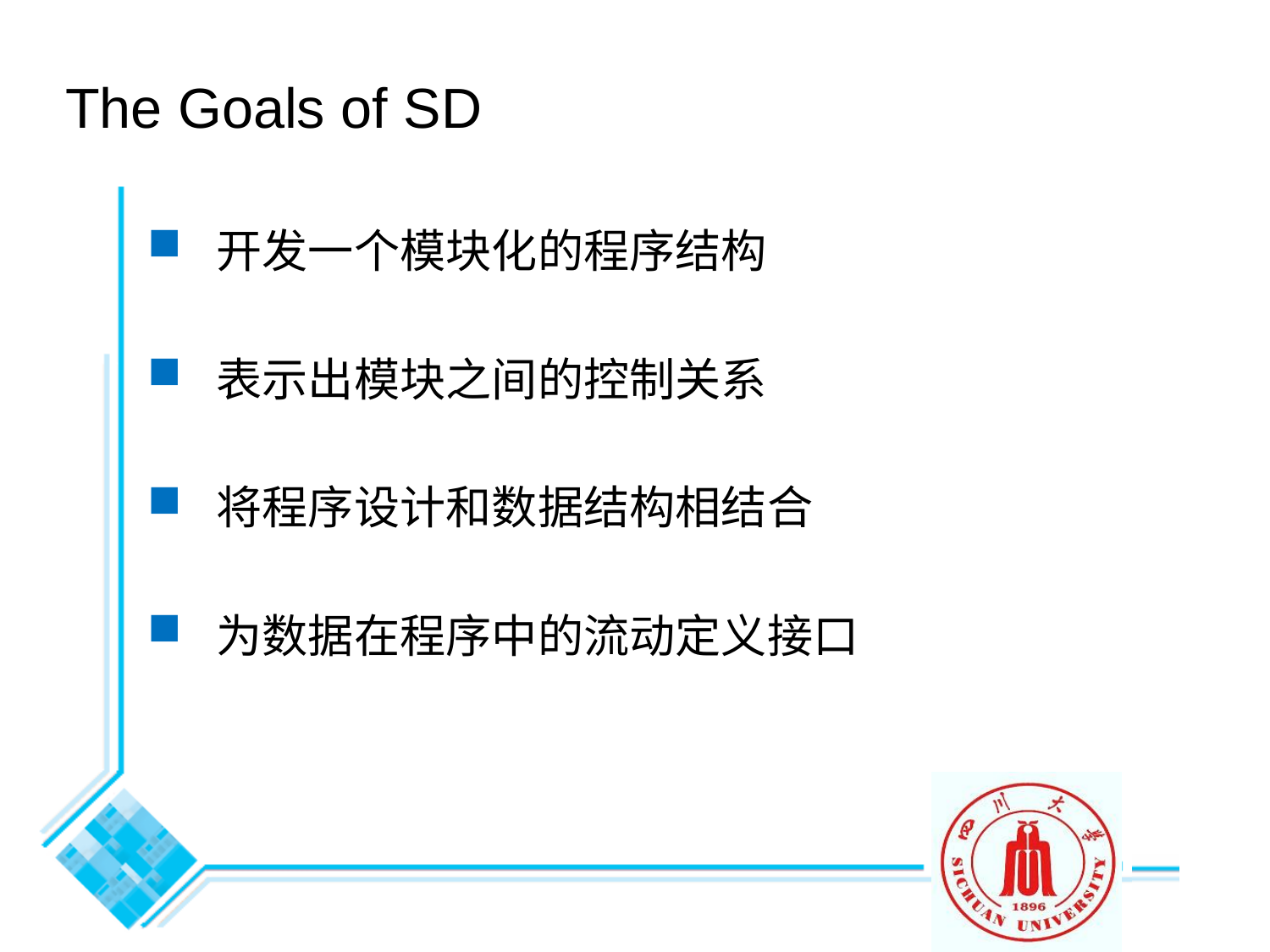

The Goals of SD
 开发一个模块化的程序结构

 表示出模块之间的控制关系

 将程序设计和数据结构相结合

 为数据在程序中的流动定义接口